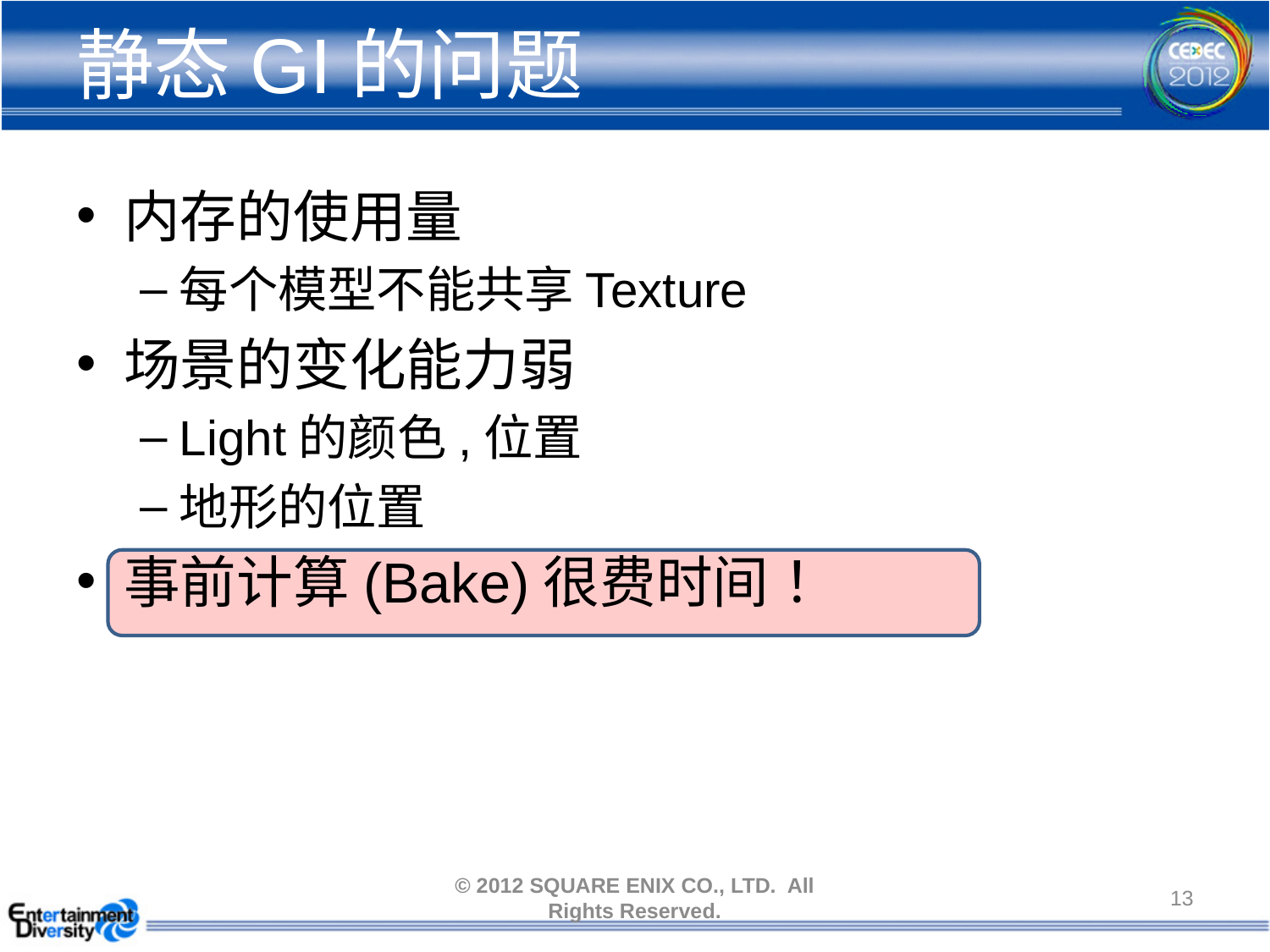

# 静态GI的问题
内存的使用量
每个模型不能共享Texture
场景的变化能力弱
Light的颜色,位置
地形的位置
事前计算(Bake)很费时间！

© 2012 SQUARE ENIX CO., LTD.  All Rights Reserved.
13